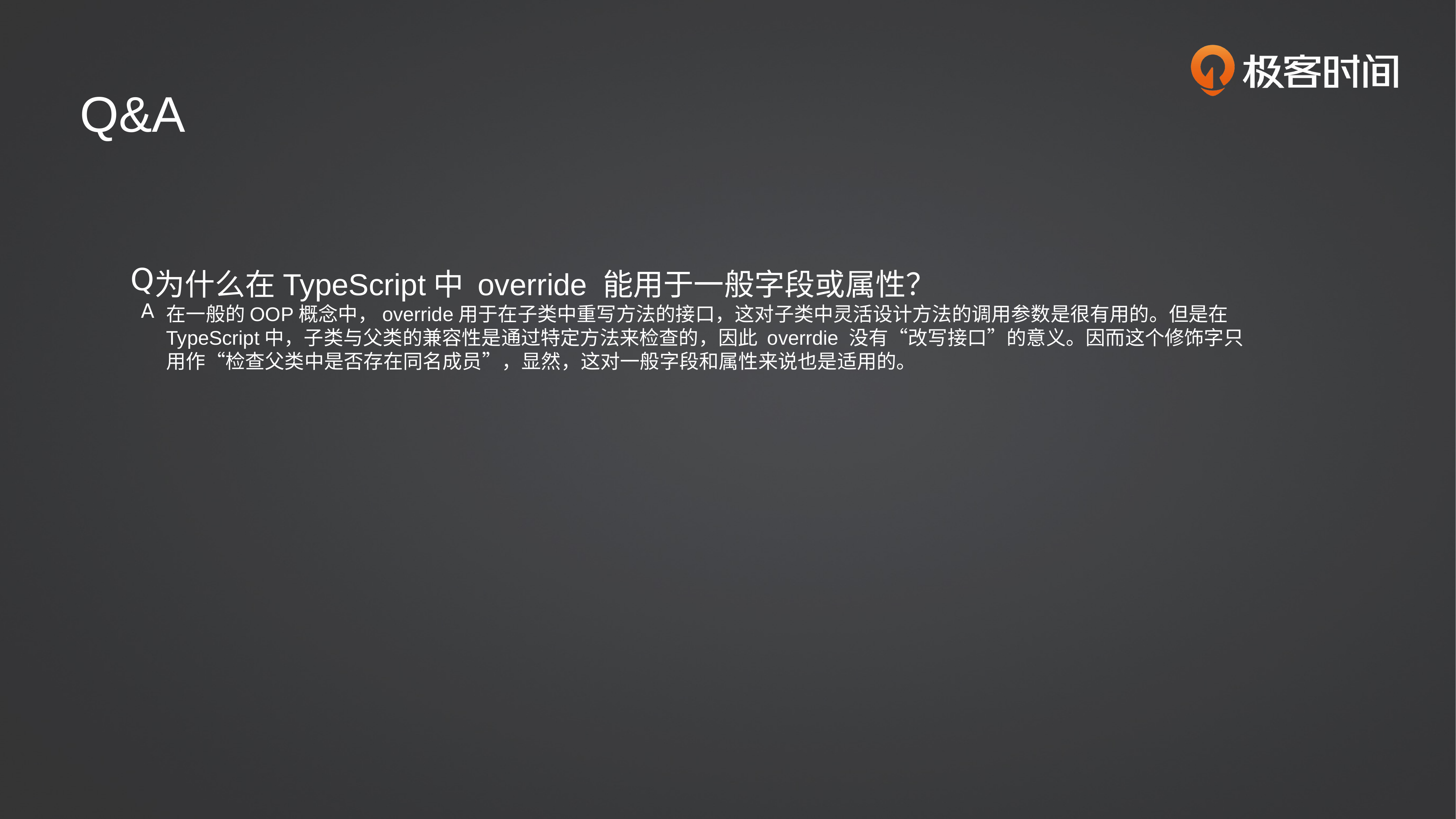

Q&A
为什么在TypeScript中 override 能用于一般字段或属性？
在一般的OOP概念中，override用于在子类中重写方法的接口，这对子类中灵活设计方法的调用参数是很有用的。但是在TypeScript中，子类与父类的兼容性是通过特定方法来检查的，因此 overrdie 没有“改写接口”的意义。因而这个修饰字只用作“检查父类中是否存在同名成员”，显然，这对一般字段和属性来说也是适用的。